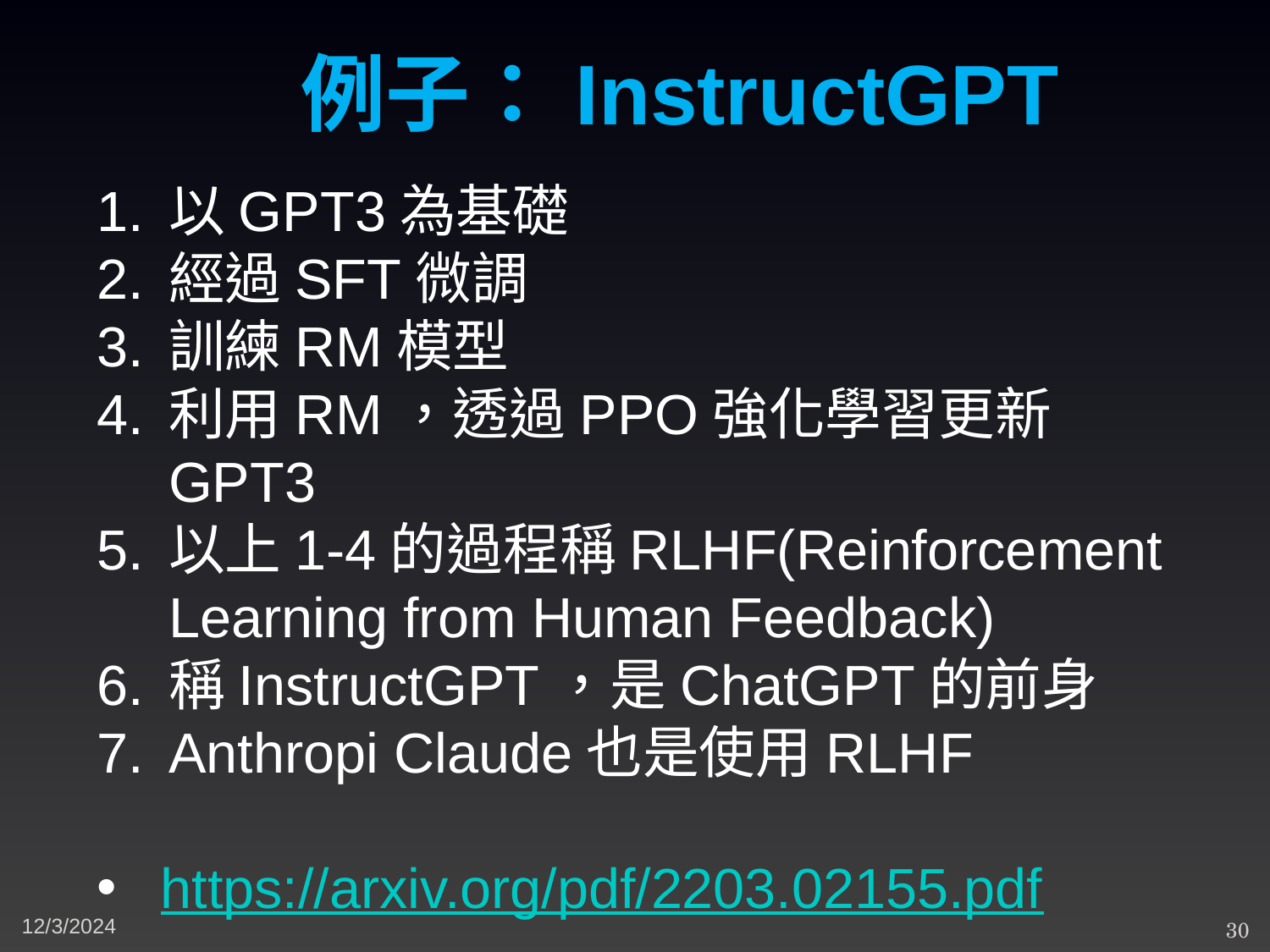

例子：InstructGPT
以GPT3為基礎
經過SFT微調
訓練RM模型
利用RM，透過PPO強化學習更新GPT3
以上1-4的過程稱RLHF(Reinforcement Learning from Human Feedback)
稱InstructGPT，是ChatGPT的前身
Anthropi Claude也是使用RLHF

https://arxiv.org/pdf/2203.02155.pdf

12/3/2024
30